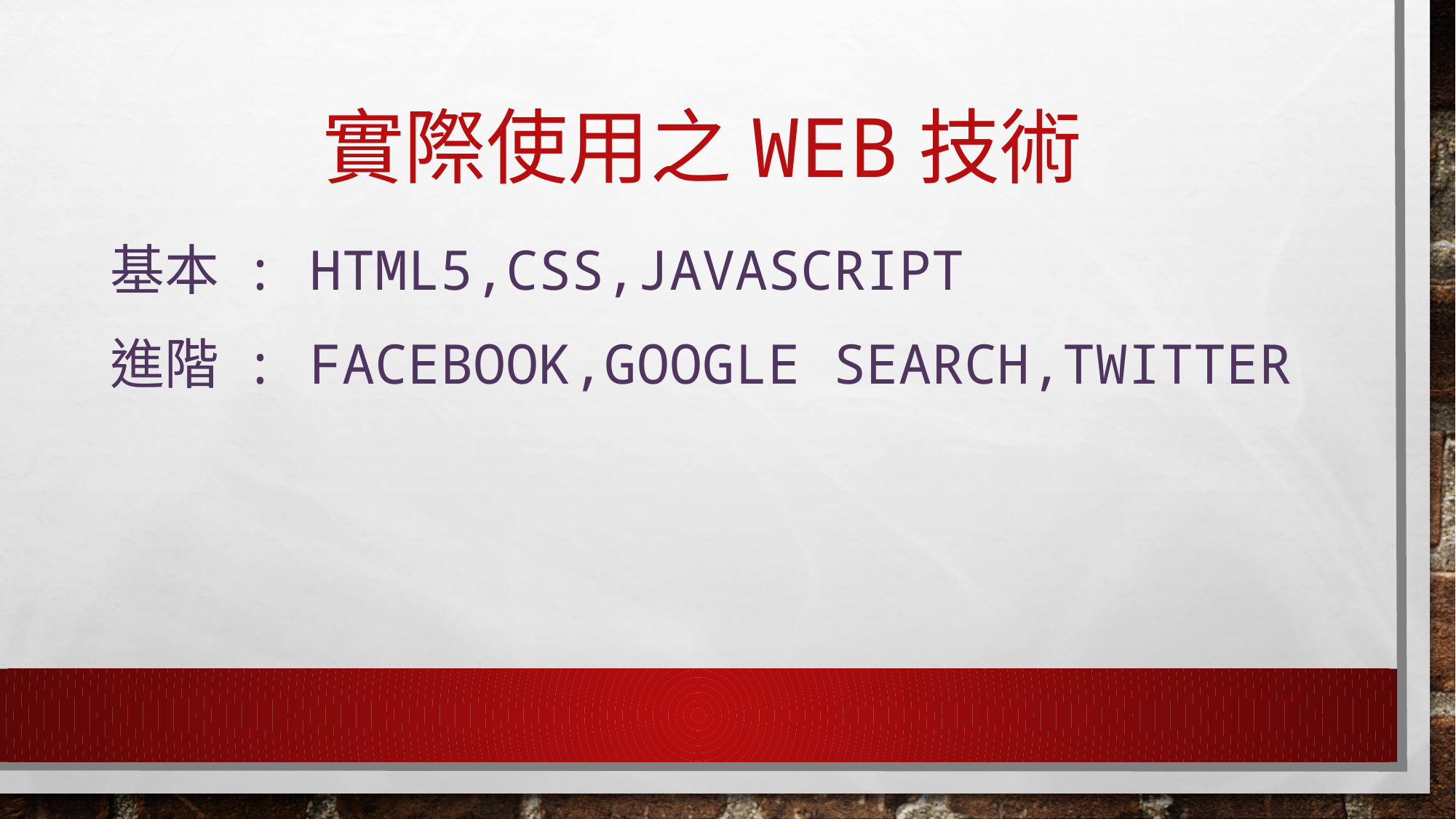

# 實際使用之web技術
基本 : HTML5,CSS,Javascript
進階 : FACEBOOK,GOOGLE SEARCH,TWITTER